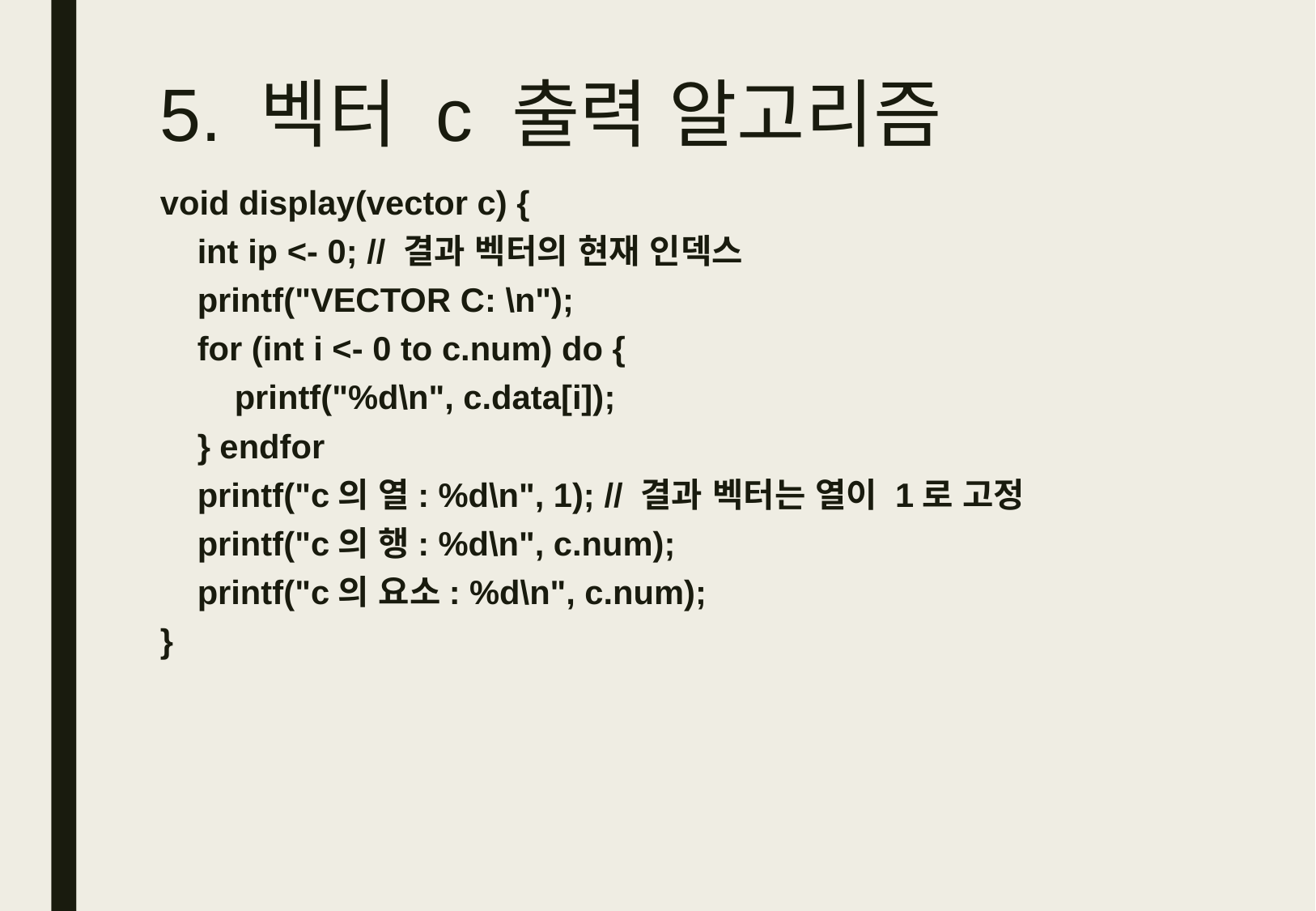

# 5. 벡터 c 출력 알고리즘
void display(vector c) {
    int ip <- 0; // 결과 벡터의 현재 인덱스
    printf("VECTOR C: \n");
    for (int i <- 0 to c.num) do {
        printf("%d\n", c.data[i]);
    } endfor
    printf("c의 열: %d\n", 1); // 결과 벡터는 열이 1로 고정
    printf("c의 행: %d\n", c.num);
    printf("c의 요소: %d\n", c.num);
}